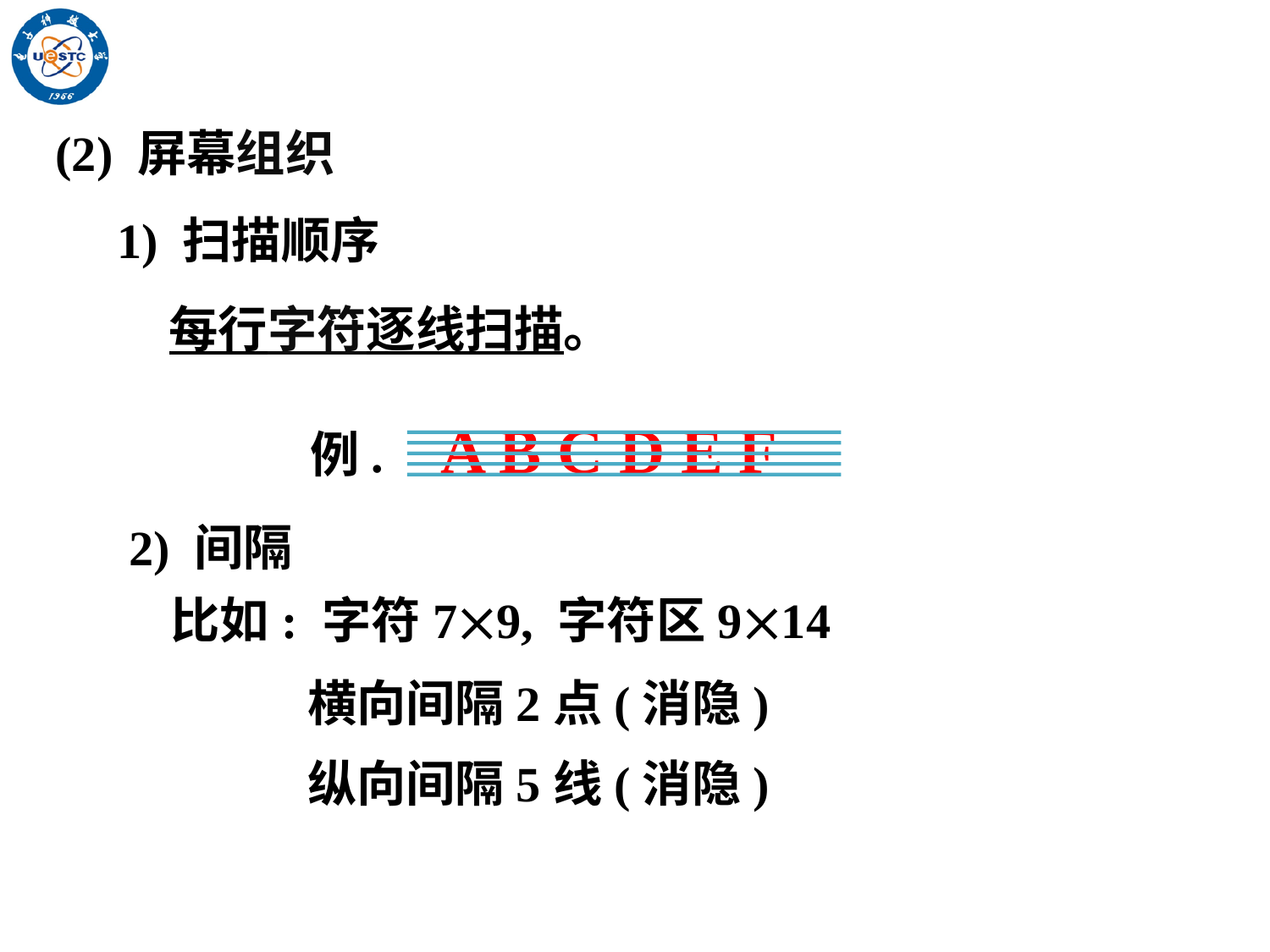

(2) 屏幕组织
1) 扫描顺序
每行字符逐线扫描。
A B C D E F
例.

2) 间隔
比如: 字符7×9, 字符区9×14
横向间隔2点(消隐)
纵向间隔5线(消隐)